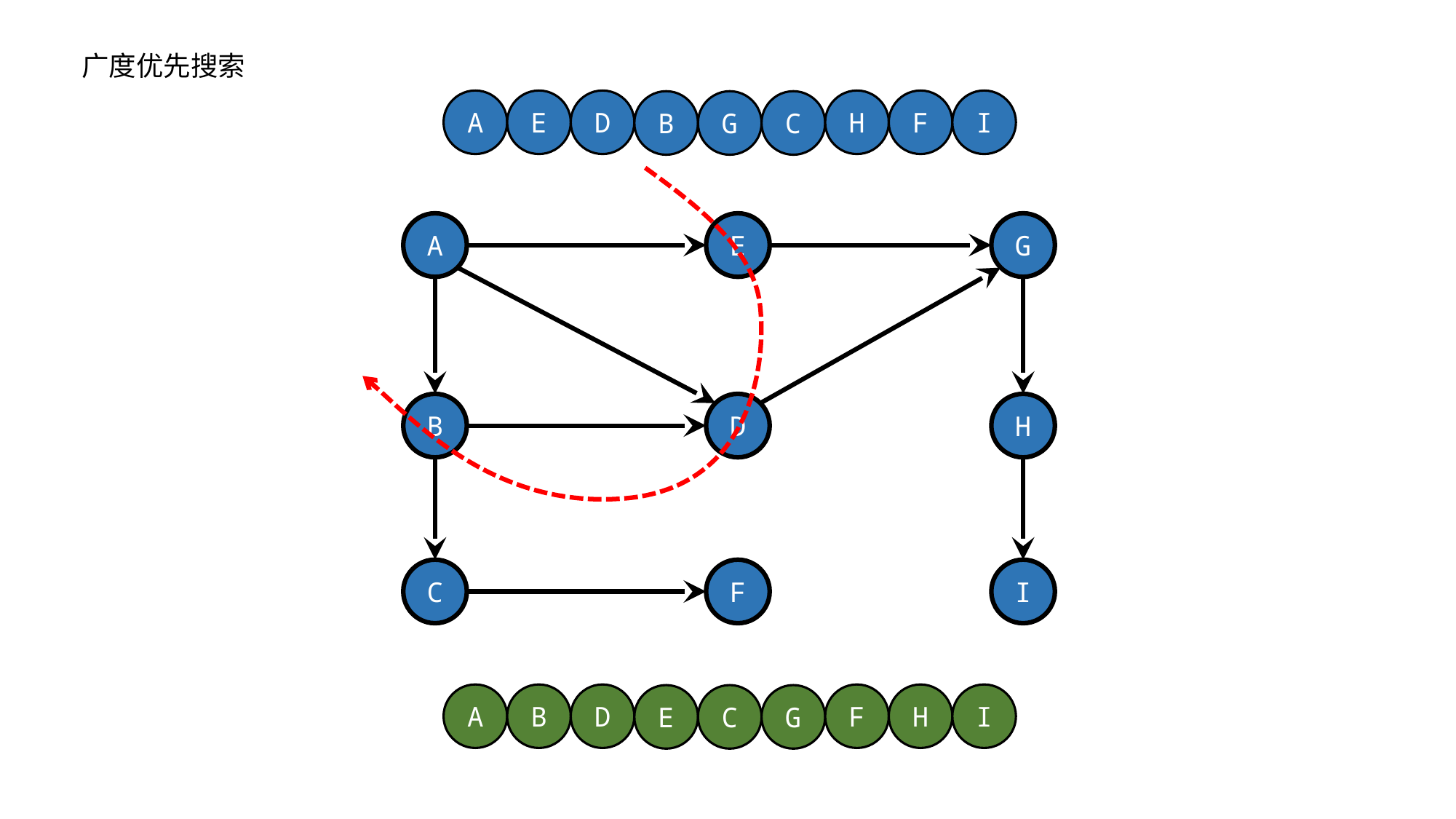

广度优先搜索
A
E
D
H
F
I
B
G
C

A
E
G
B
D
H
C
F
I
A
B
D
F
H
I
E
C
G